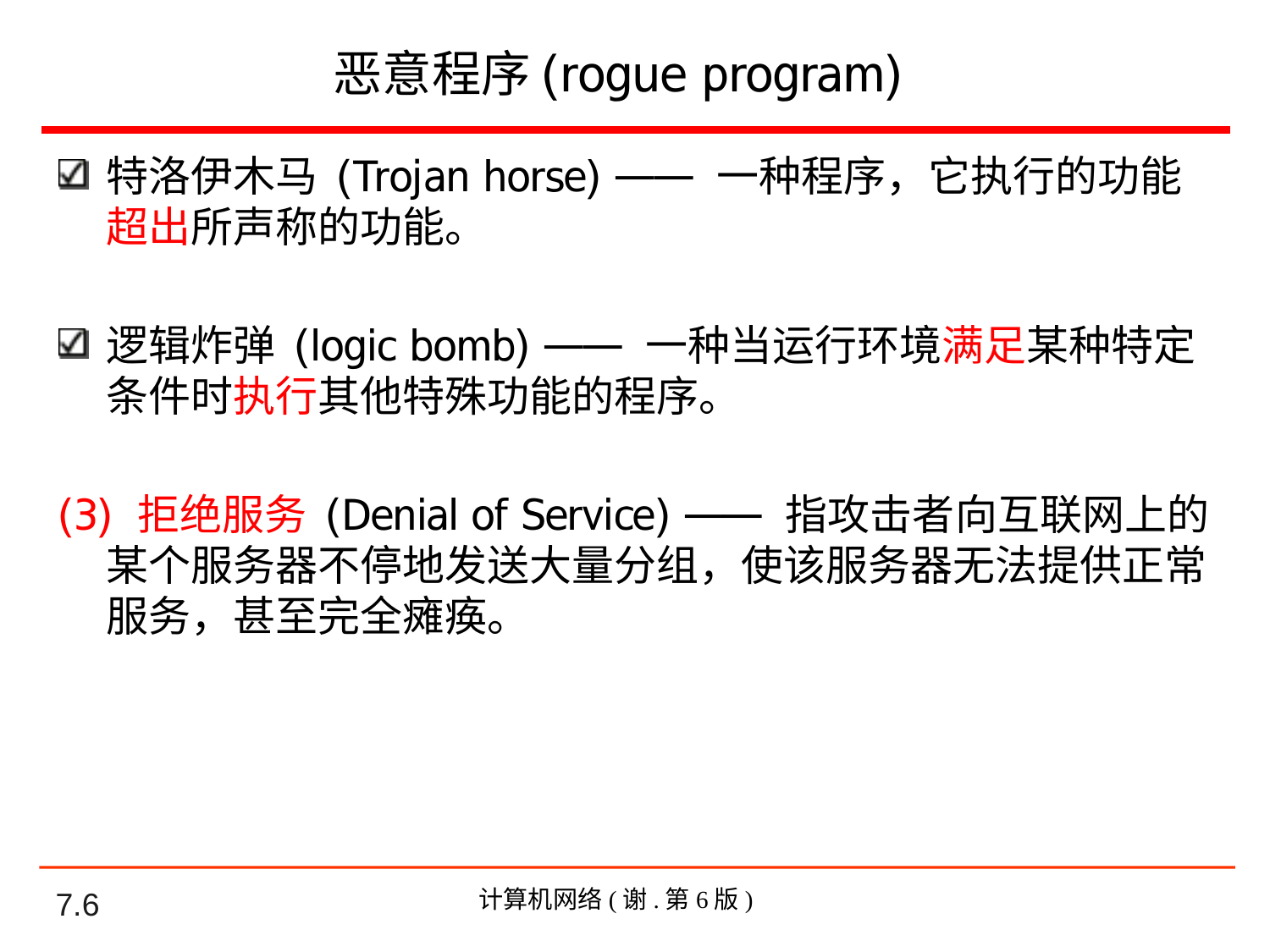

# 恶意程序(rogue program)
特洛伊木马 (Trojan horse) —— 一种程序，它执行的功能超出所声称的功能。

逻辑炸弹 (logic bomb) —— 一种当运行环境满足某种特定条件时执行其他特殊功能的程序。

(3) 拒绝服务 (Denial of Service) —— 指攻击者向互联网上的某个服务器不停地发送大量分组，使该服务器无法提供正常服务，甚至完全瘫痪。